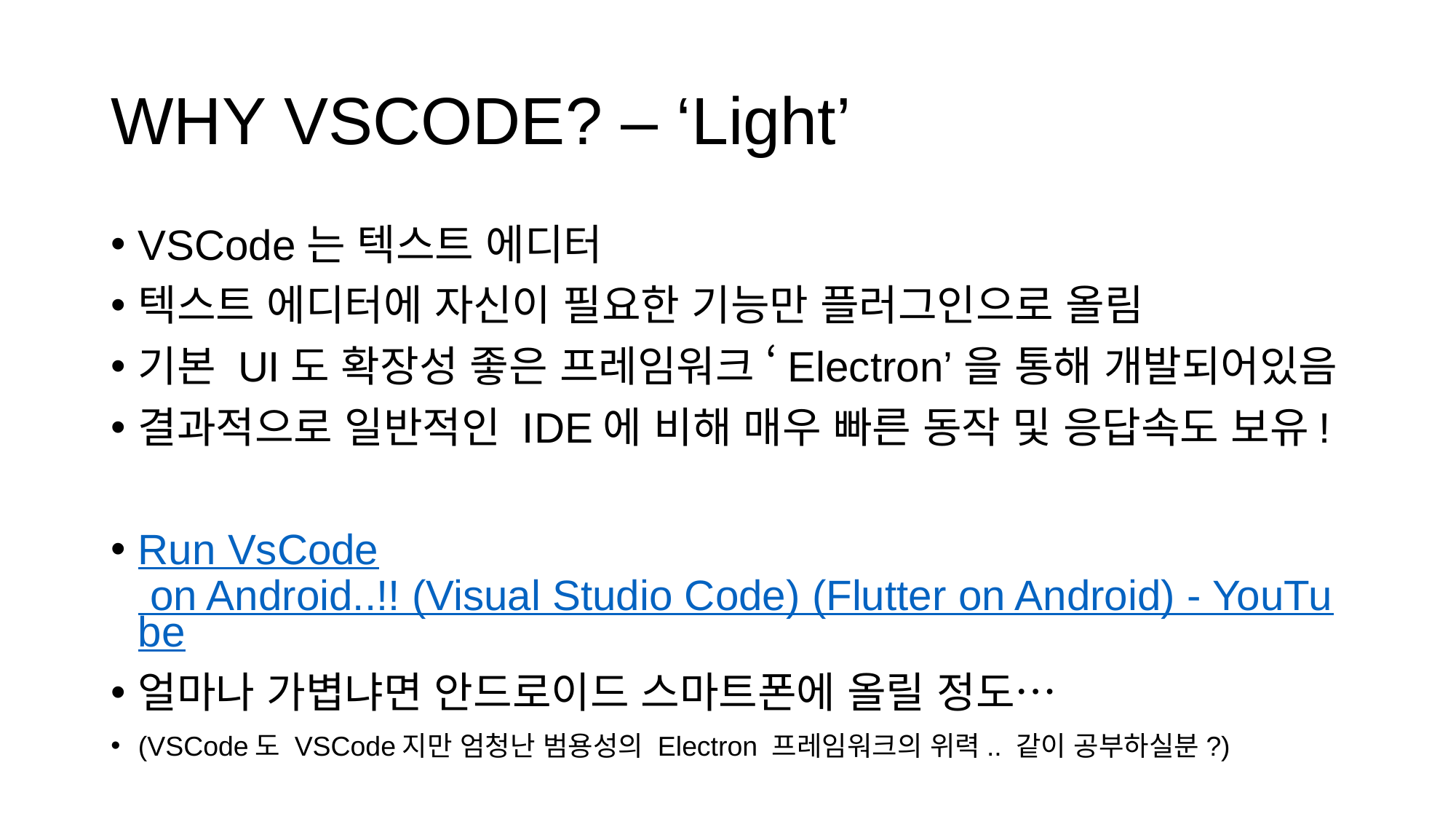

# WHY VSCODE? – ‘Light’
VSCode는 텍스트 에디터
텍스트 에디터에 자신이 필요한 기능만 플러그인으로 올림
기본 UI도 확장성 좋은 프레임워크 ‘Electron’을 통해 개발되어있음
결과적으로 일반적인 IDE에 비해 매우 빠른 동작 및 응답속도 보유!

Run VsCode on Android..!! (Visual Studio Code) (Flutter on Android) - YouTube
얼마나 가볍냐면 안드로이드 스마트폰에 올릴 정도…
(VSCode도 VSCode지만 엄청난 범용성의 Electron 프레임워크의 위력.. 같이 공부하실분?)